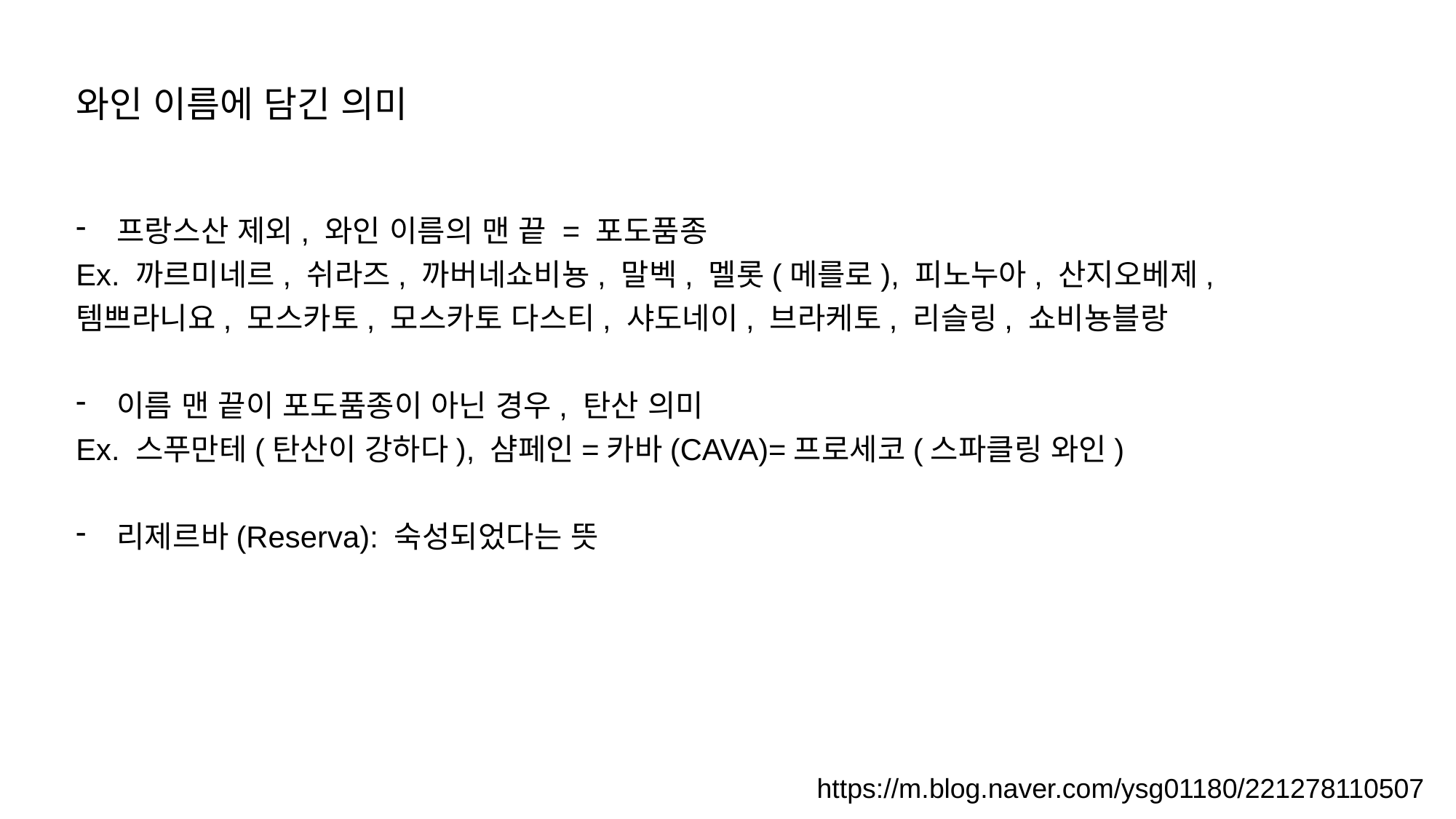

와인 이름에 담긴 의미
프랑스산 제외, 와인 이름의 맨 끝 = 포도품종
Ex. 까르미네르, 쉬라즈, 까버네쇼비뇽, 말벡, 멜롯(메를로), 피노누아, 산지오베제, 템쁘라니요, 모스카토, 모스카토 다스티, 샤도네이, 브라케토, 리슬링, 쇼비뇽블랑

이름 맨 끝이 포도품종이 아닌 경우, 탄산 의미
Ex. 스푸만테(탄산이 강하다), 샴페인=카바(CAVA)=프로세코(스파클링 와인)

리제르바(Reserva): 숙성되었다는 뜻

https://m.blog.naver.com/ysg01180/221278110507